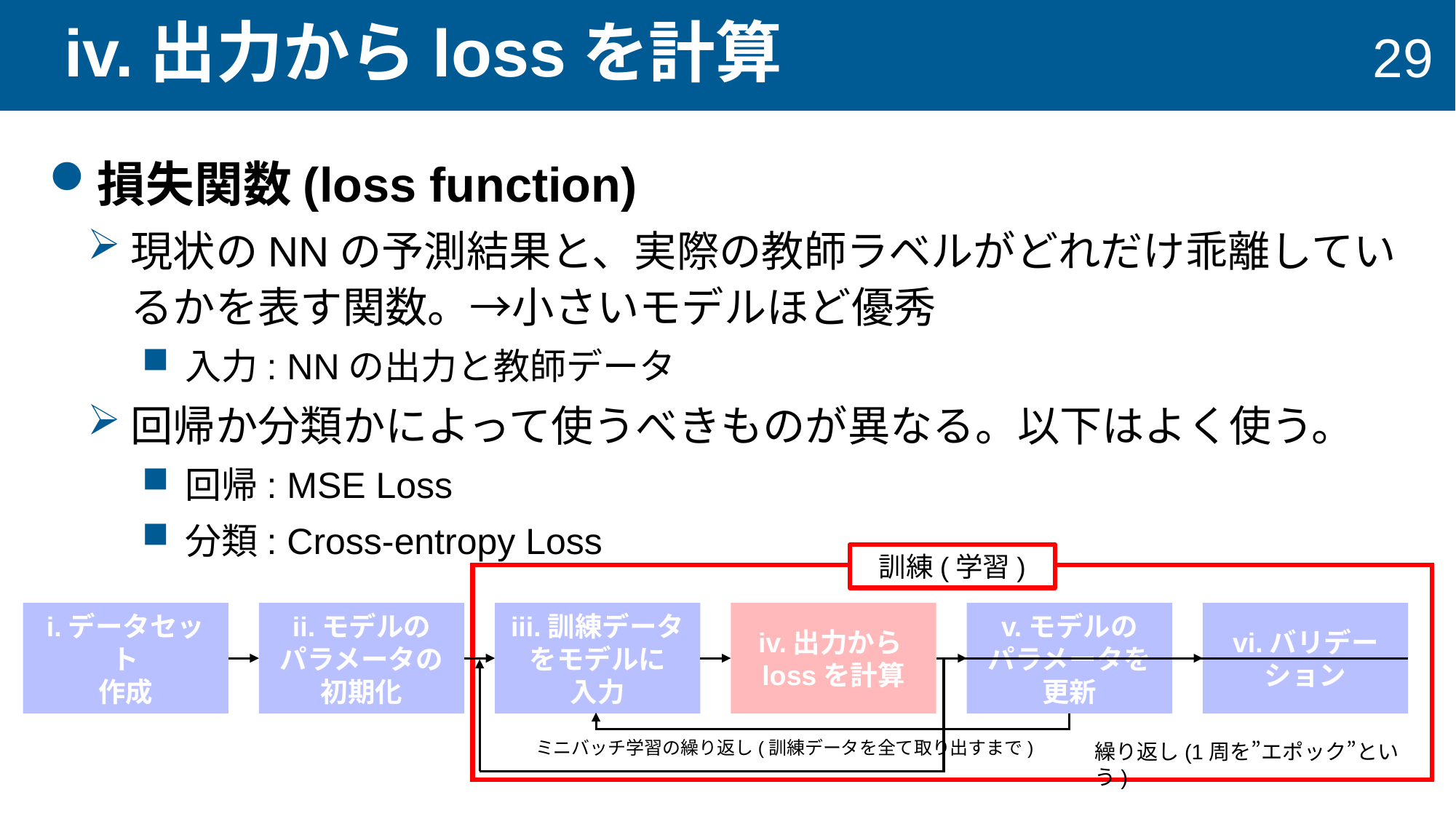

# iv.出力からlossを計算
29
損失関数(loss function)
現状のNNの予測結果と、実際の教師ラベルがどれだけ乖離しているかを表す関数。→小さいモデルほど優秀
入力: NNの出力と教師データ
回帰か分類かによって使うべきものが異なる。以下はよく使う。
回帰: MSE Loss
分類: Cross-entropy Loss

訓練(学習)

vi.バリデーション
iv.出力からlossを計算
v.モデルの
パラメータを更新
i.データセット
作成
ii.モデルの
パラメータの
初期化
iii.訓練データ
をモデルに
入力
繰り返し(1周を”エポック”という)
ミニバッチ学習の繰り返し(訓練データを全て取り出すまで)